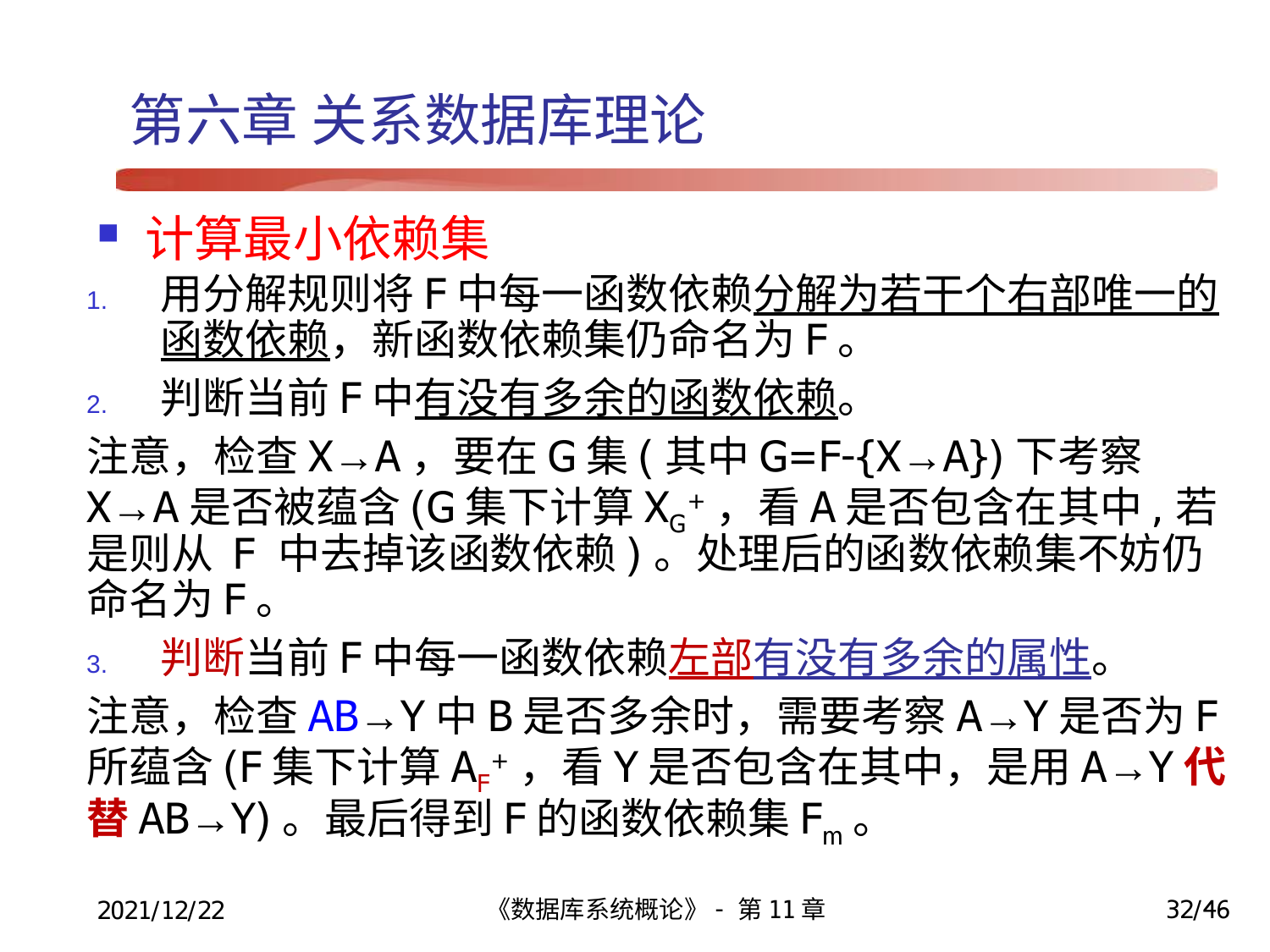

# 第六章 关系数据库理论
计算最小依赖集

用分解规则将F中每一函数依赖分解为若干个右部唯一的函数依赖，新函数依赖集仍命名为F。
判断当前F中有没有多余的函数依赖。
注意，检查X→A，要在G集(其中G=F-{X→A})下考察X→A是否被蕴含(G集下计算XG+，看A是否包含在其中,若是则从 F 中去掉该函数依赖)。处理后的函数依赖集不妨仍命名为F。
判断当前F中每一函数依赖左部有没有多余的属性。
注意，检查AB→Y中B是否多余时，需要考察A→Y是否为F所蕴含(F集下计算AF+，看Y是否包含在其中，是用A→Y代替AB→Y)。最后得到F的函数依赖集Fm。
《数据库系统概论》- 第11章
32/46
2021/12/22